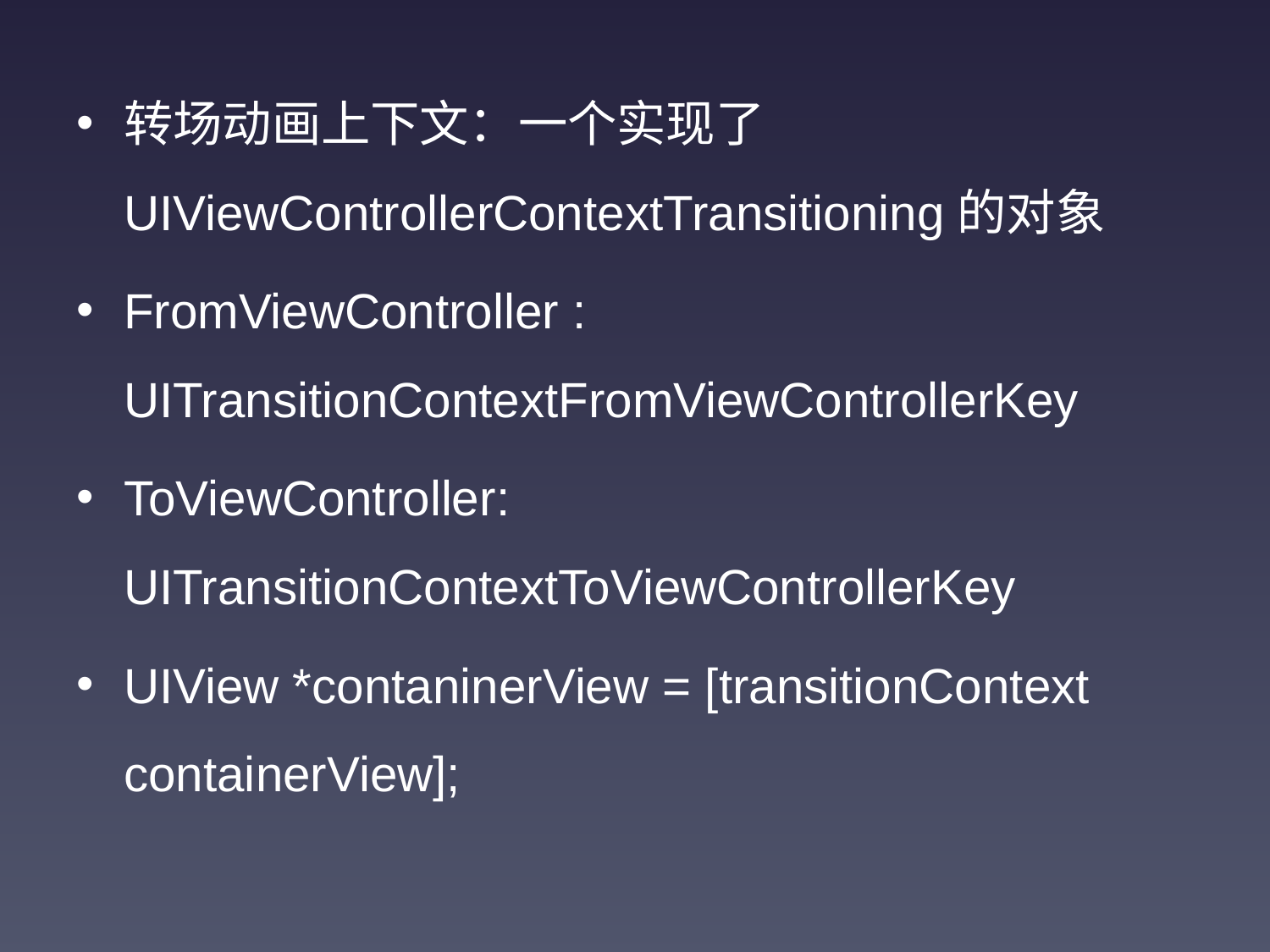

转场动画上下文：一个实现了UIViewControllerContextTransitioning的对象
FromViewController : UITransitionContextFromViewControllerKey
ToViewController: UITransitionContextToViewControllerKey
UIView *contaninerView = [transitionContext containerView];